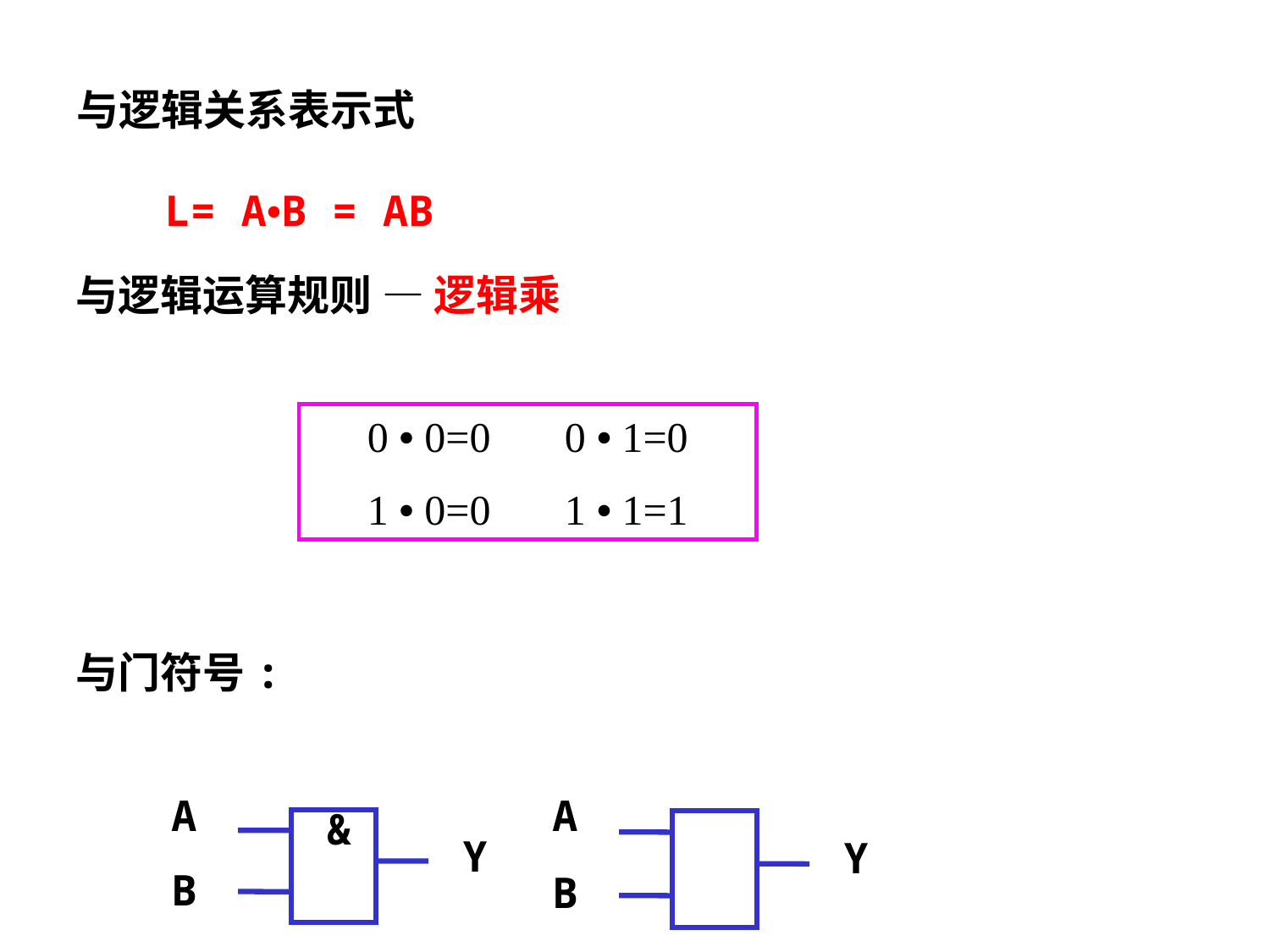

与逻辑关系表示式
L= A•B = AB
与逻辑运算规则 — 逻辑乘
0 • 0=0       0 • 1=0
1 • 0=0       1 • 1=1
与门符号:
A
&

Y

B

A

Y

B